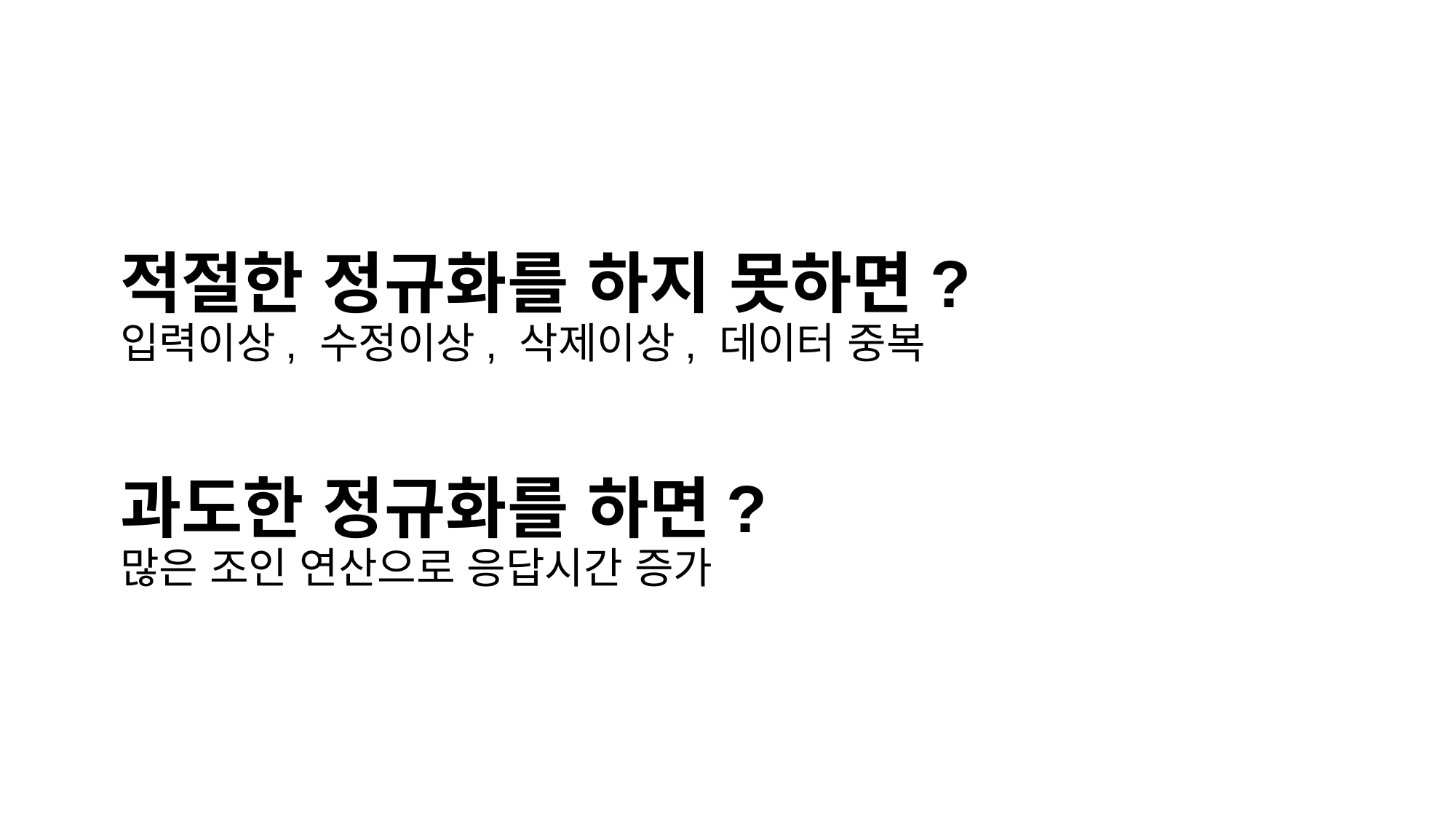

적절한 정규화를 하지 못하면?
입력이상, 수정이상, 삭제이상, 데이터 중복

과도한 정규화를 하면?
많은 조인 연산으로 응답시간 증가